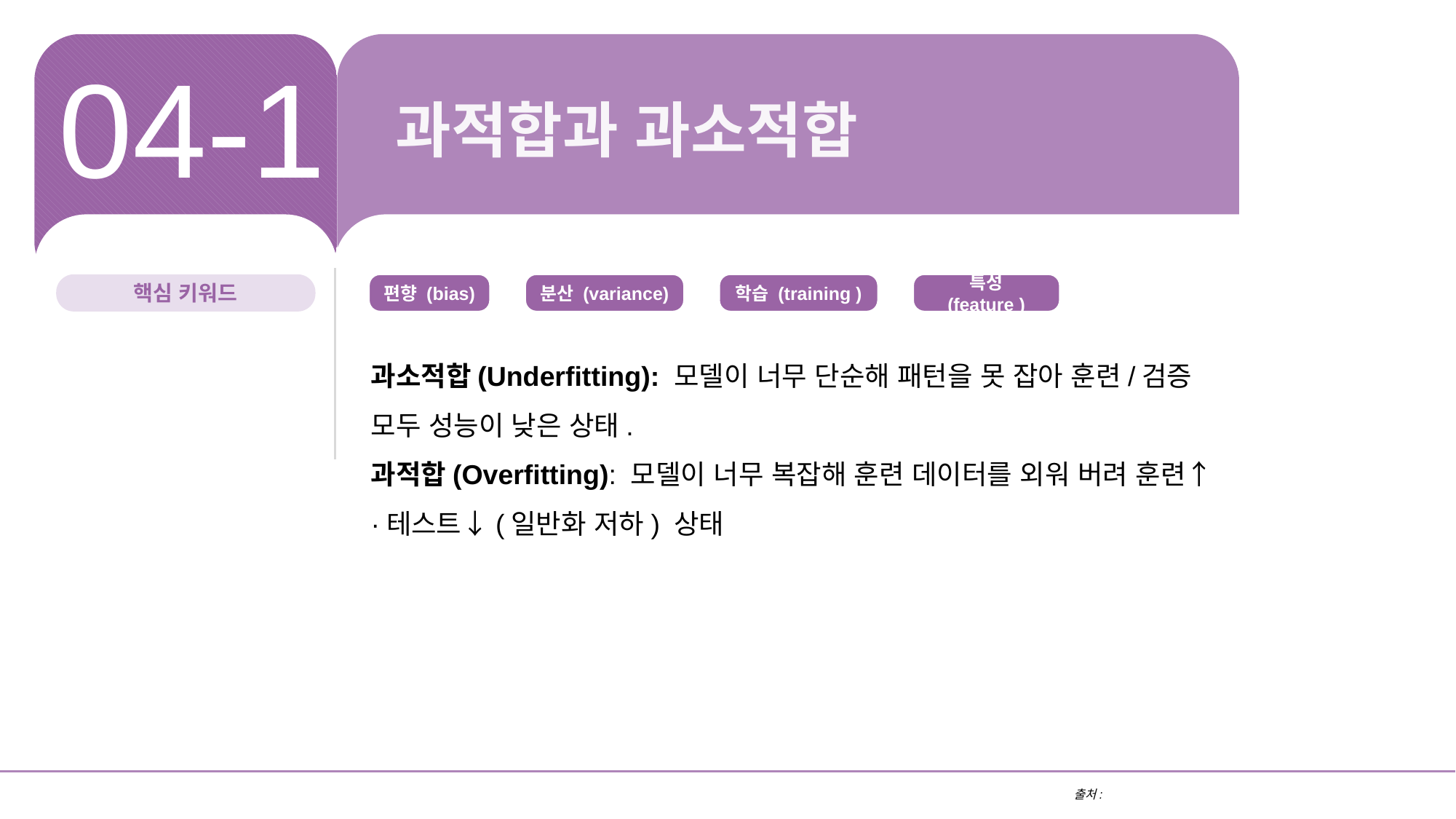

04-1
과적합과 과소적합

편향 (bias)
분산 (variance)
학습 (training )
특성 (feature )
핵심 키워드
과소적합(Underfitting): 모델이 너무 단순해 패턴을 못 잡아 훈련/검증 모두 성능이 낮은 상태.
과적합(Overfitting): 모델이 너무 복잡해 훈련 데이터를 외워 버려 훈련↑·테스트↓(일반화 저하) 상태
출처: